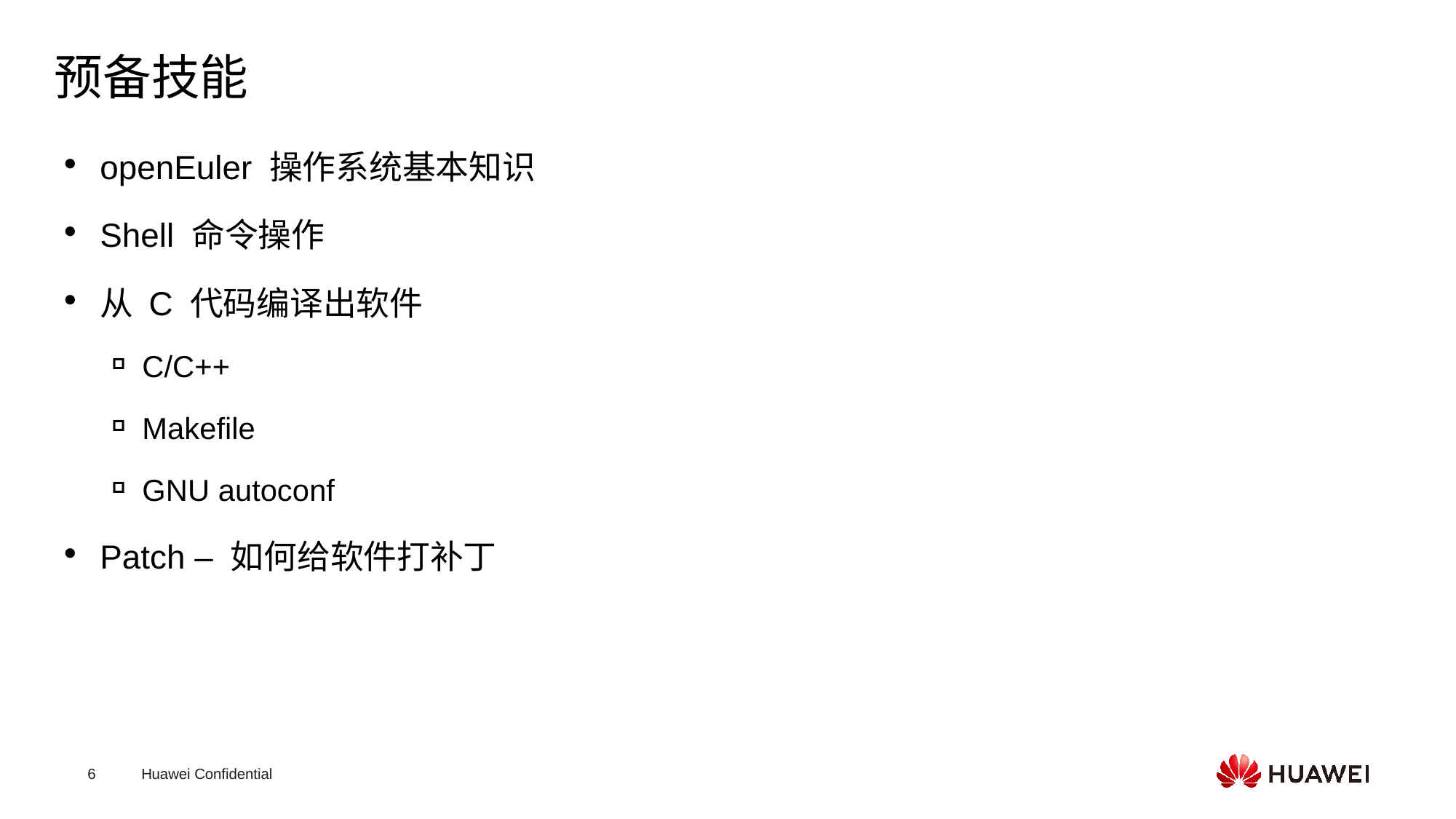

# 预备技能
openEuler 操作系统基本知识
Shell 命令操作
从 C 代码编译出软件
C/C++
Makefile
GNU autoconf
Patch – 如何给软件打补丁